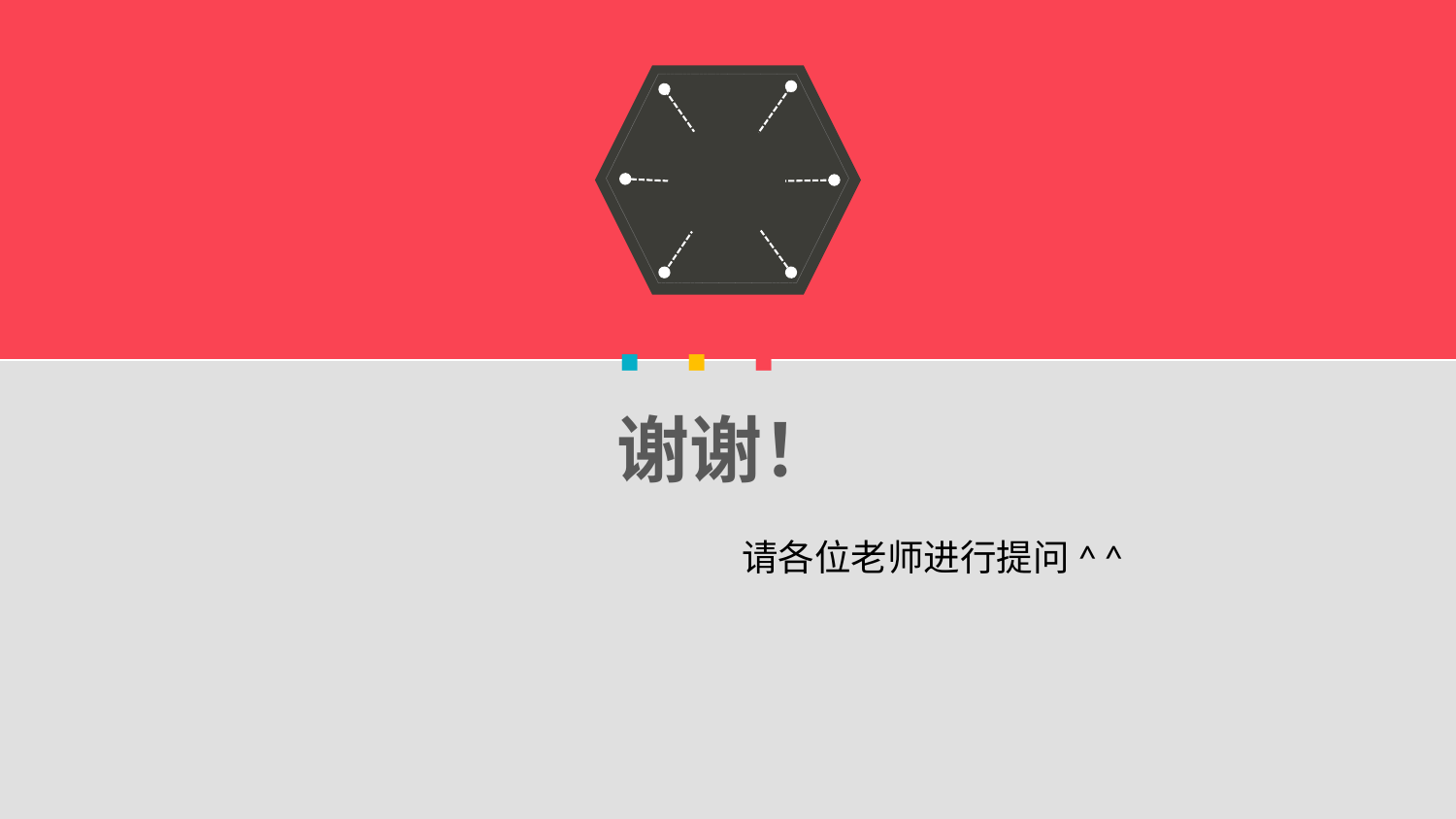

17

· · ·
谢谢！
请各位老师进行提问^ ^